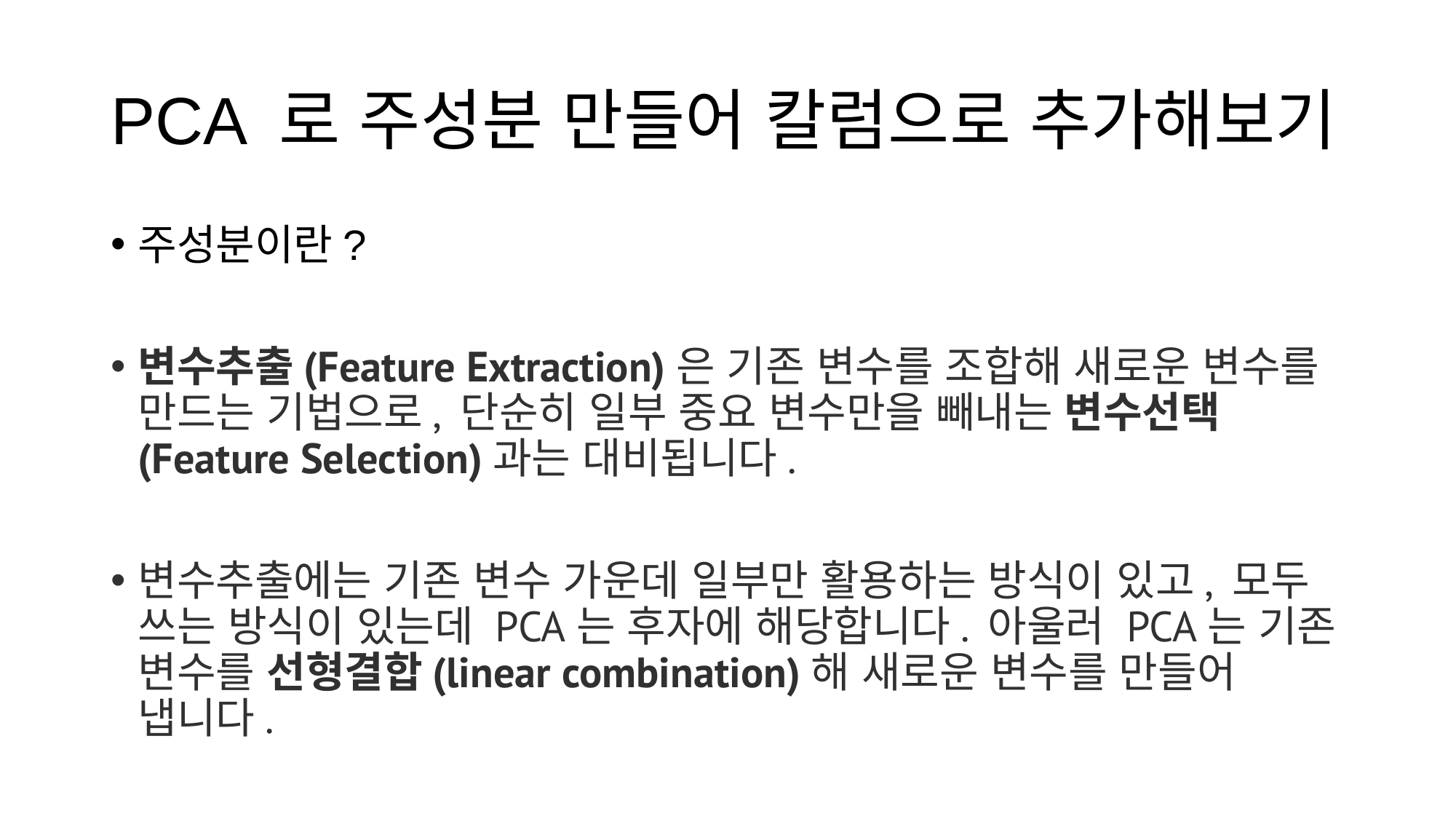

# PCA 로 주성분 만들어 칼럼으로 추가해보기
주성분이란?

변수추출(Feature Extraction)은 기존 변수를 조합해 새로운 변수를 만드는 기법으로, 단순히 일부 중요 변수만을 빼내는 변수선택(Feature Selection)과는 대비됩니다.

변수추출에는 기존 변수 가운데 일부만 활용하는 방식이 있고, 모두 쓰는 방식이 있는데 PCA는 후자에 해당합니다. 아울러 PCA는 기존 변수를 선형결합(linear combination)해 새로운 변수를 만들어 냅니다.